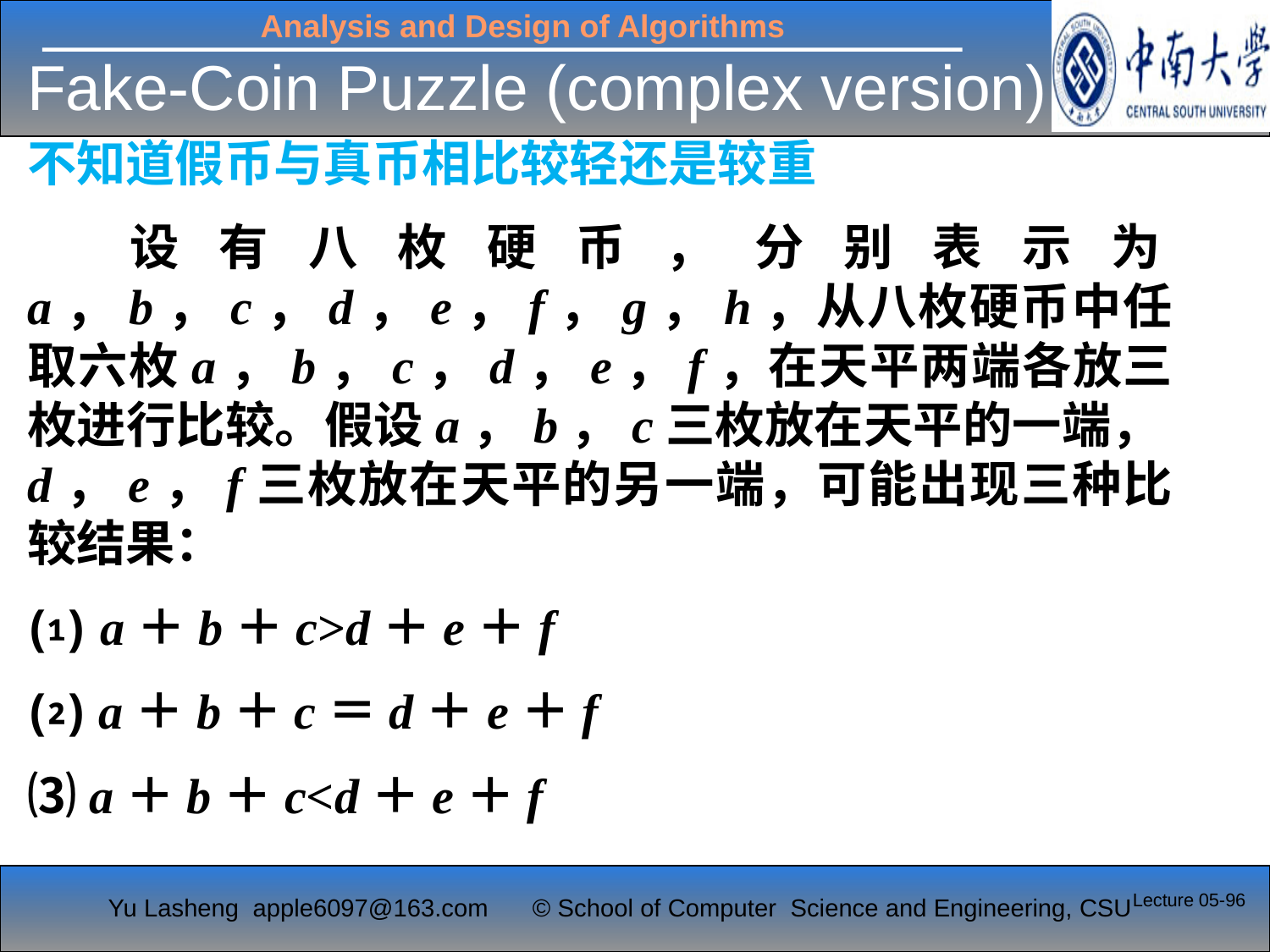

Fake-Coin Puzzle (complex version)
不知道假币与真币相比较轻还是较重
 设有八枚硬币，分别表示为a，b，c，d，e，f，g，h，从八枚硬币中任取六枚a，b，c，d，e，f，在天平两端各放三枚进行比较。假设a，b，c三枚放在天平的一端，d，e，f三枚放在天平的另一端，可能出现三种比较结果：
⑴ a＋b＋c>d＋e＋f
⑵ a＋b＋c＝d＋e＋f
⑶ a＋b＋c<d＋e＋f

Lecture 05-96